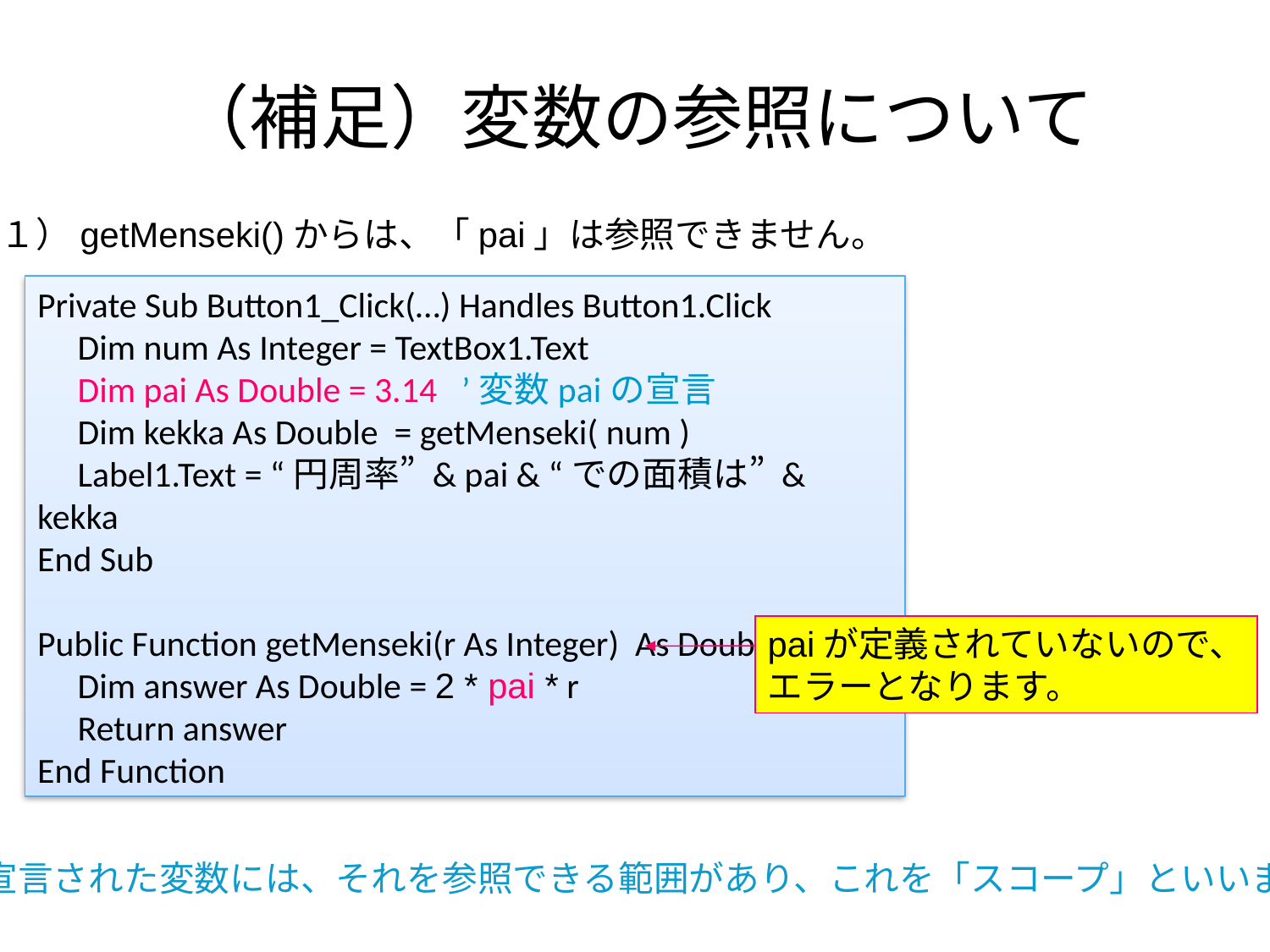

# （補足）変数の参照について
例１）getMenseki()からは、「pai」は参照できません。
Private Sub Button1_Click(…) Handles Button1.Click
     Dim num As Integer = TextBox1.Text
     Dim pai As Double = 3.14   ’変数paiの宣言
     Dim kekka As Double  = getMenseki( num )
     Label1.Text = “円周率” & pai & “での面積は” & kekka
End Sub

Public Function getMenseki(r As Integer)  As Double
     Dim answer As Double = 2 * pai * r
     Return answer
End Function
paiが定義されていないので、
エラーとなります。

※宣言された変数には、それを参照できる範囲があり、これを「スコープ」といいます。